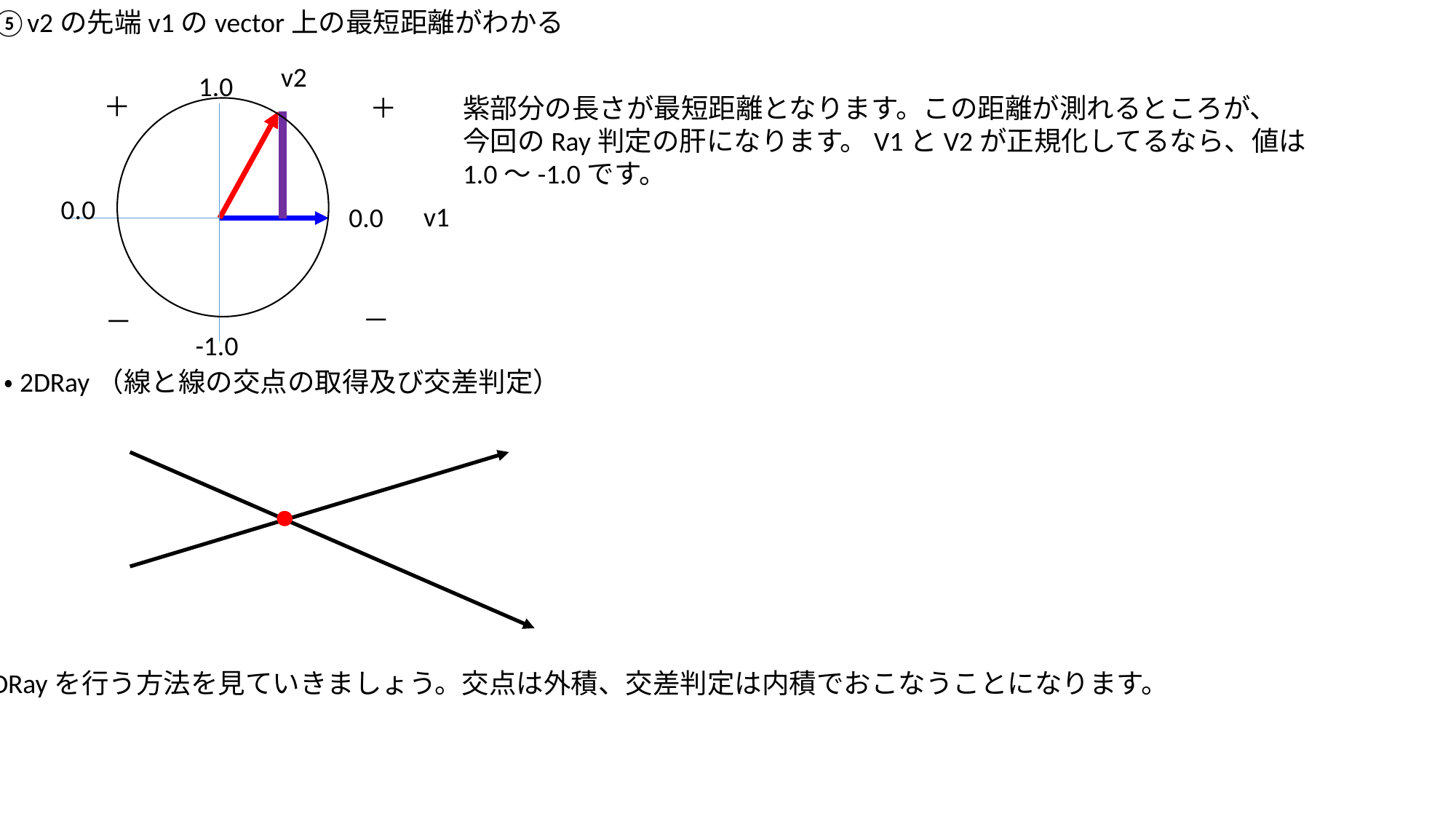

⑤v2の先端v1のvector上の最短距離がわかる

v2
1.0
＋
＋
紫部分の長さが最短距離となります。この距離が測れるところが、
今回のRay判定の肝になります。V1とV2が正規化してるなら、値は
1.0～-1.0です。

0.0
v1
0.0

－
－
-1.0
・2DRay（線と線の交点の取得及び交差判定）

２DRayを行う方法を見ていきましょう。交点は外積、交差判定は内積でおこなうことになります。